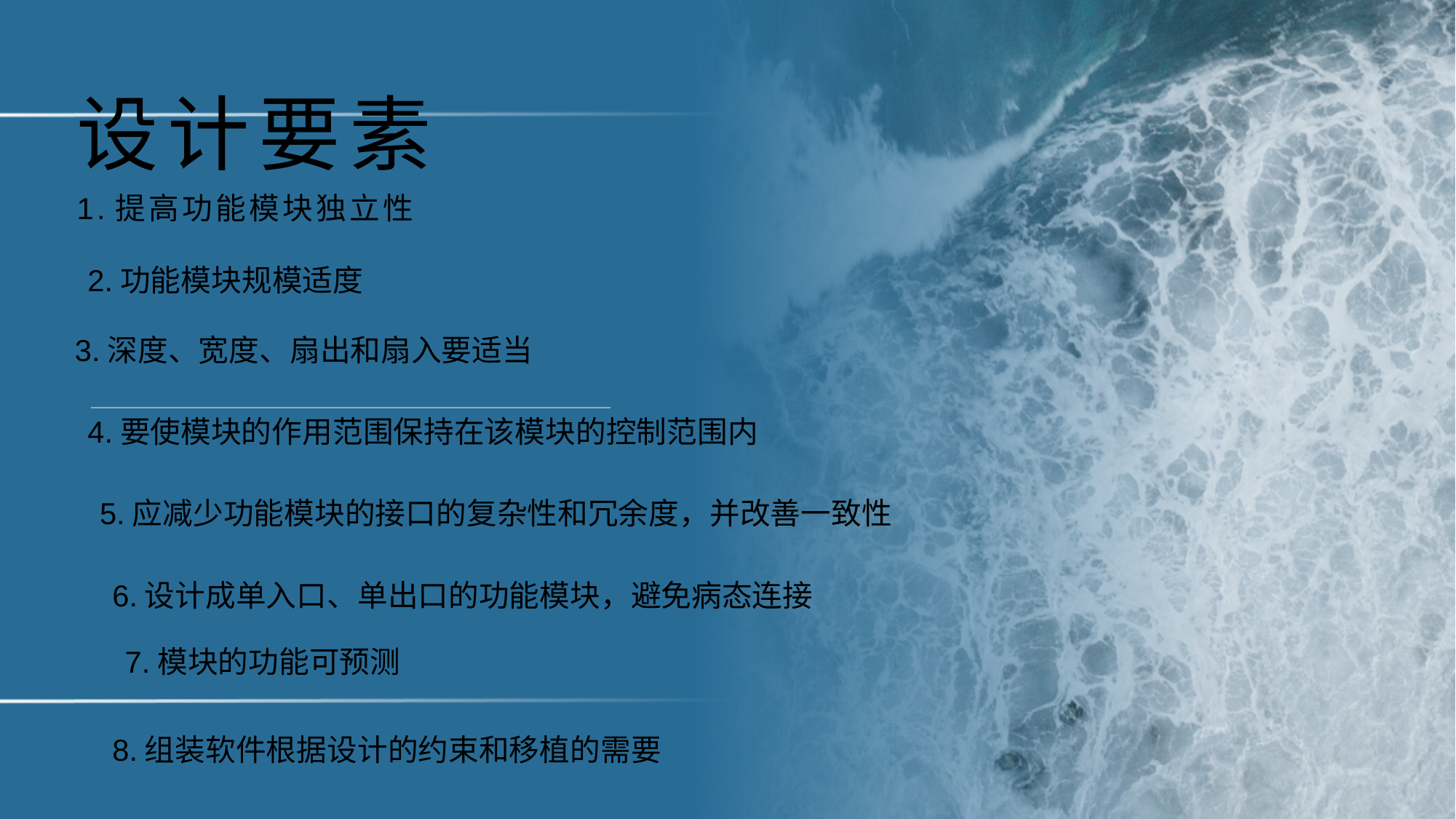

设计要素
1.提高功能模块独立性
2.功能模块规模适度
3.深度、宽度、扇出和扇入要适当
4.要使模块的作用范围保持在该模块的控制范围内
5.应减少功能模块的接口的复杂性和冗余度，并改善一致性
6.设计成单入口、单出口的功能模块，避免病态连接
7.模块的功能可预测
8.组装软件根据设计的约束和移植的需要